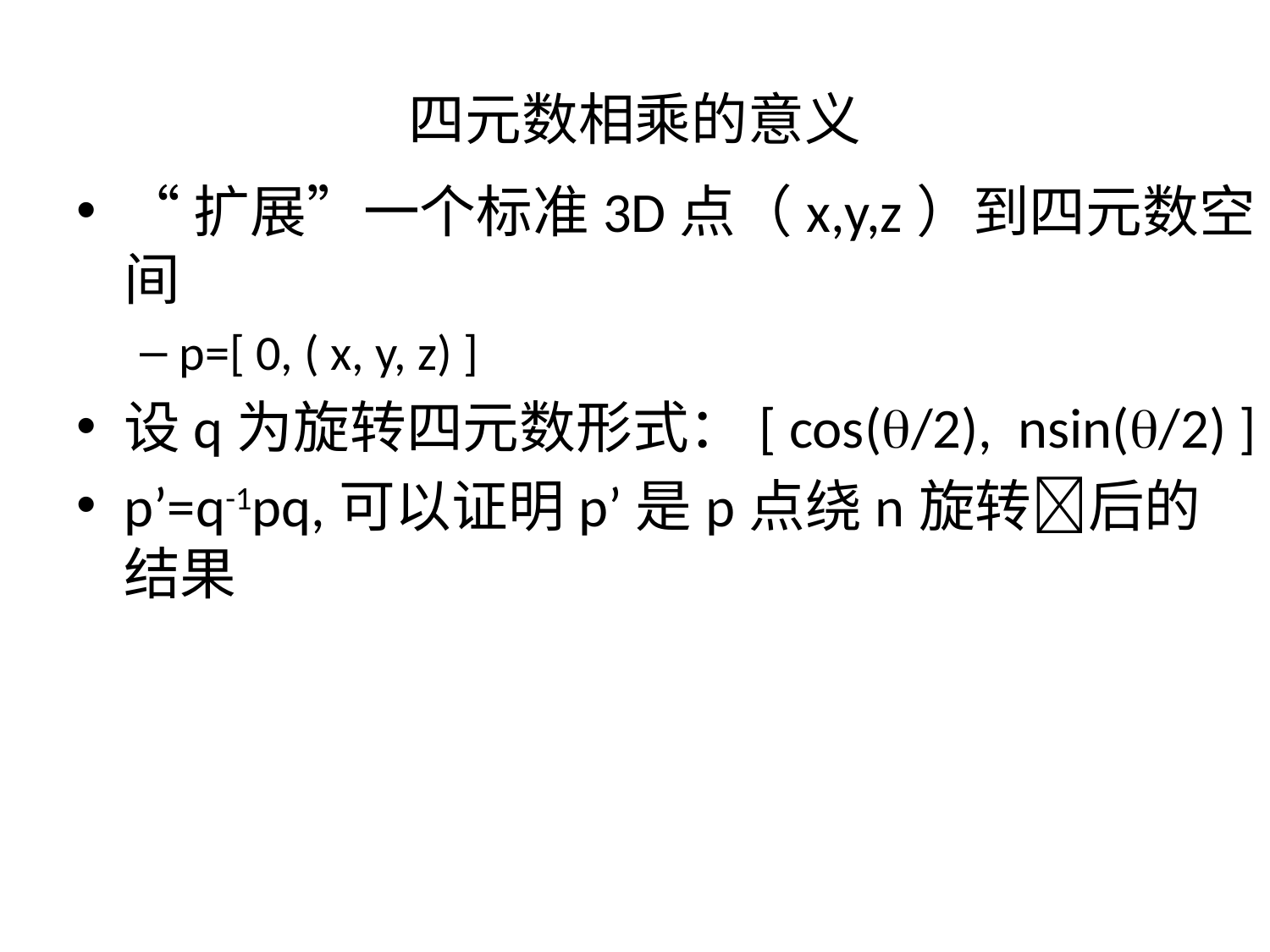

# 四元数相乘的意义
“扩展”一个标准3D点（x,y,z）到四元数空间
p=[ 0, ( x, y, z) ]
设q为旋转四元数形式：[ cos(θ/2),  nsin(θ/2) ]
p’=q-1pq,可以证明p’是p点绕n旋转θ后的结果